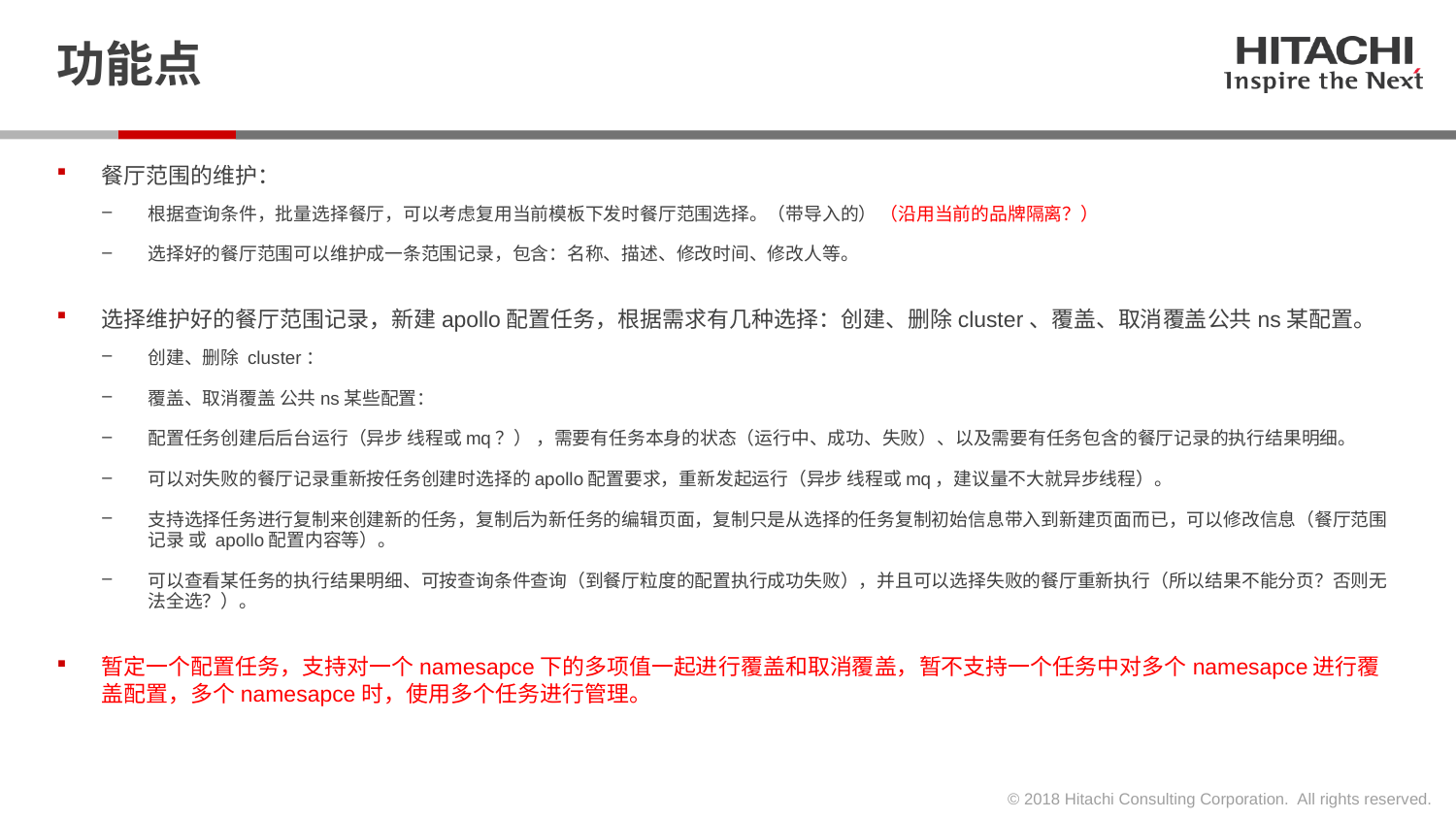

# 功能点
餐厅范围的维护：
根据查询条件，批量选择餐厅，可以考虑复用当前模板下发时餐厅范围选择。（带导入的） （沿用当前的品牌隔离？）
选择好的餐厅范围可以维护成一条范围记录，包含：名称、描述、修改时间、修改人等。
选择维护好的餐厅范围记录，新建apollo配置任务，根据需求有几种选择：创建、删除cluster、覆盖、取消覆盖公共ns某配置。
创建、删除 cluster：
覆盖、取消覆盖 公共ns某些配置：
配置任务创建后后台运行（异步 线程或mq？） ，需要有任务本身的状态（运行中、成功、失败）、以及需要有任务包含的餐厅记录的执行结果明细。
可以对失败的餐厅记录重新按任务创建时选择的apollo配置要求，重新发起运行（异步 线程或mq，建议量不大就异步线程）。
支持选择任务进行复制来创建新的任务，复制后为新任务的编辑页面，复制只是从选择的任务复制初始信息带入到新建页面而已，可以修改信息（餐厅范围记录 或 apollo配置内容等）。
可以查看某任务的执行结果明细、可按查询条件查询（到餐厅粒度的配置执行成功失败），并且可以选择失败的餐厅重新执行（所以结果不能分页？否则无法全选？）。
暂定一个配置任务，支持对一个namesapce下的多项值一起进行覆盖和取消覆盖，暂不支持一个任务中对多个namesapce进行覆盖配置，多个namesapce时，使用多个任务进行管理。